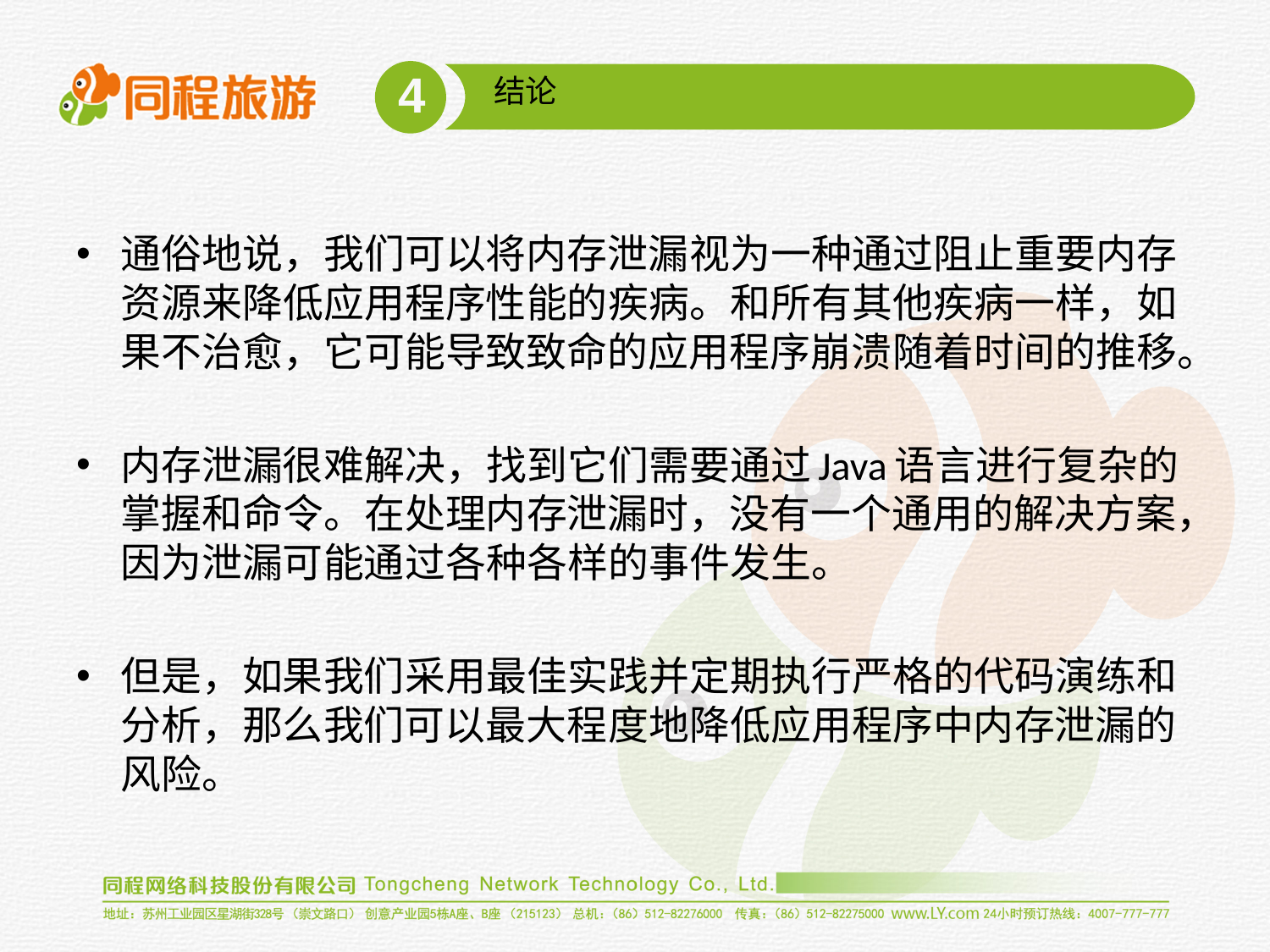

4

    结论

通俗地说，我们可以将内存泄漏视为一种通过阻止重要内存资源来降低应用程序性能的疾病。和所有其他疾病一样，如果不治愈，它可能导致致命的应用程序崩溃随着时间的推移。

内存泄漏很难解决，找到它们需要通过Java语言进行复杂的掌握和命令。在处理内存泄漏时，没有一个通用的解决方案，因为泄漏可能通过各种各样的事件发生。

但是，如果我们采用最佳实践并定期执行严格的代码演练和分析，那么我们可以最大程度地降低应用程序中内存泄漏的风险。